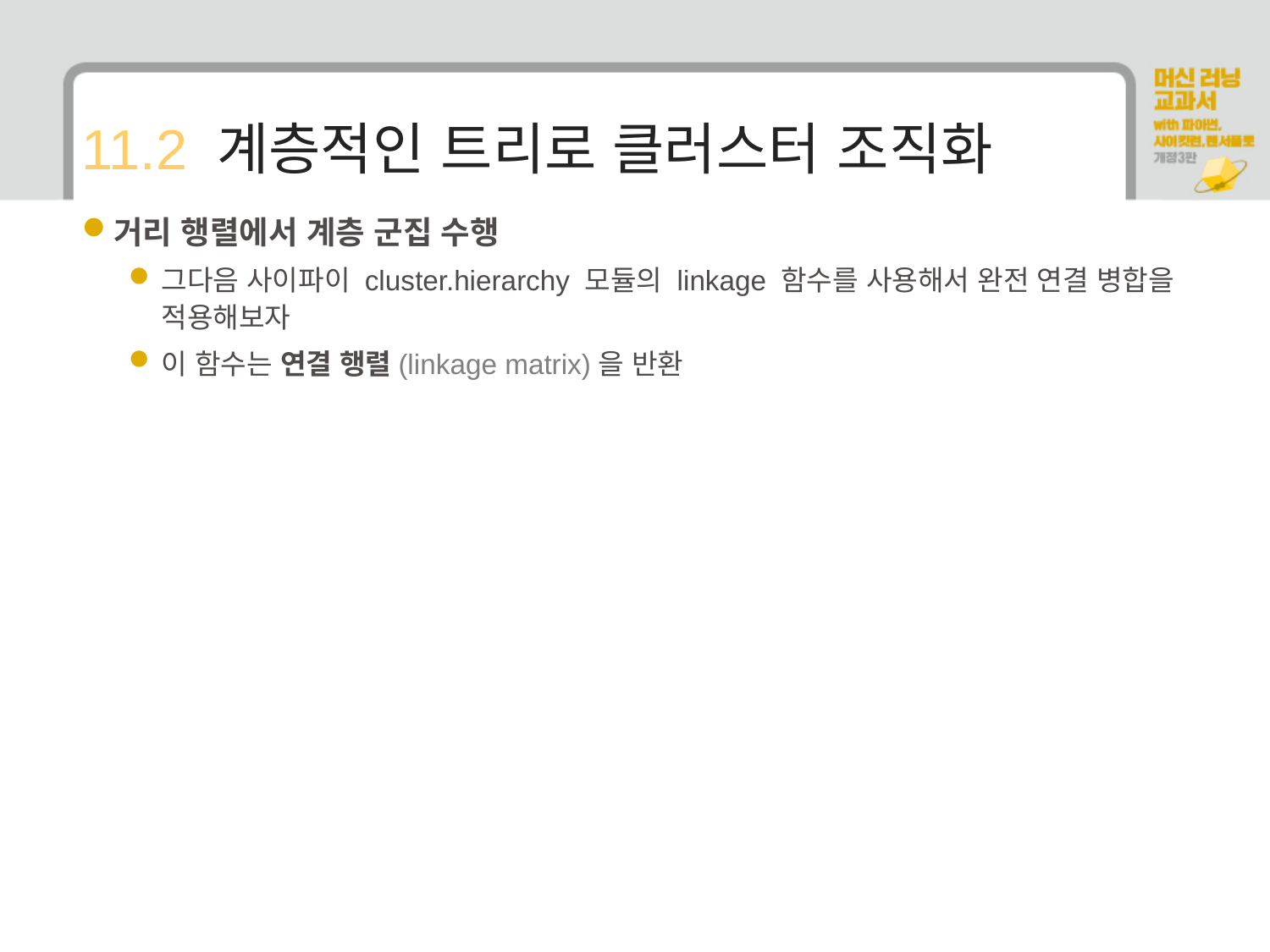

# 11.2 계층적인 트리로 클러스터 조직화
거리 행렬에서 계층 군집 수행
그다음 사이파이 cluster.hierarchy 모듈의 linkage 함수를 사용해서 완전 연결 병합을 적용해보자
이 함수는 연결 행렬(linkage matrix)을 반환